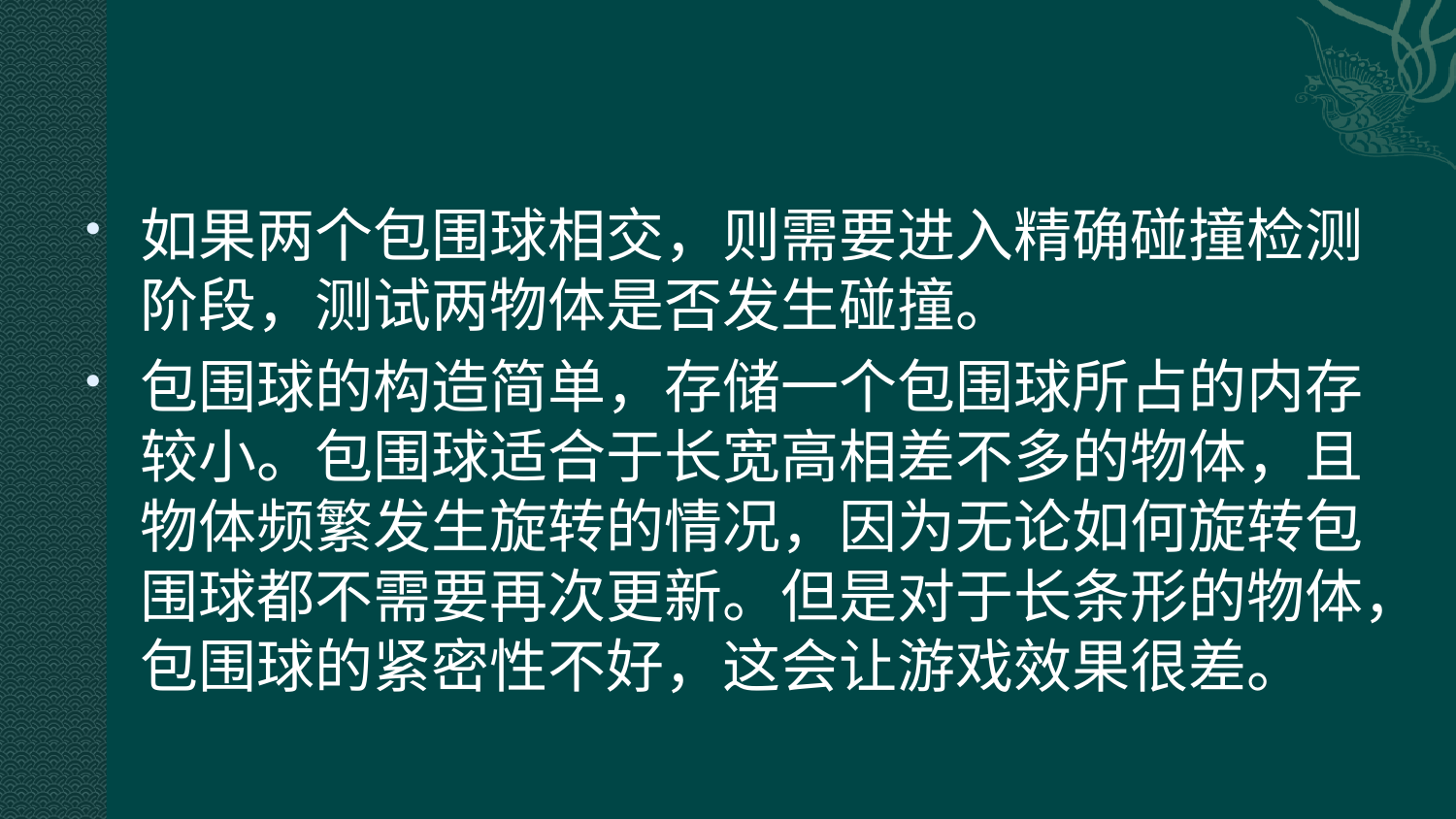

#
如果两个包围球相交，则需要进入精确碰撞检测阶段，测试两物体是否发生碰撞。
包围球的构造简单，存储一个包围球所占的内存较小。包围球适合于长宽高相差不多的物体，且物体频繁发生旋转的情况，因为无论如何旋转包围球都不需要再次更新。但是对于长条形的物体，包围球的紧密性不好，这会让游戏效果很差。